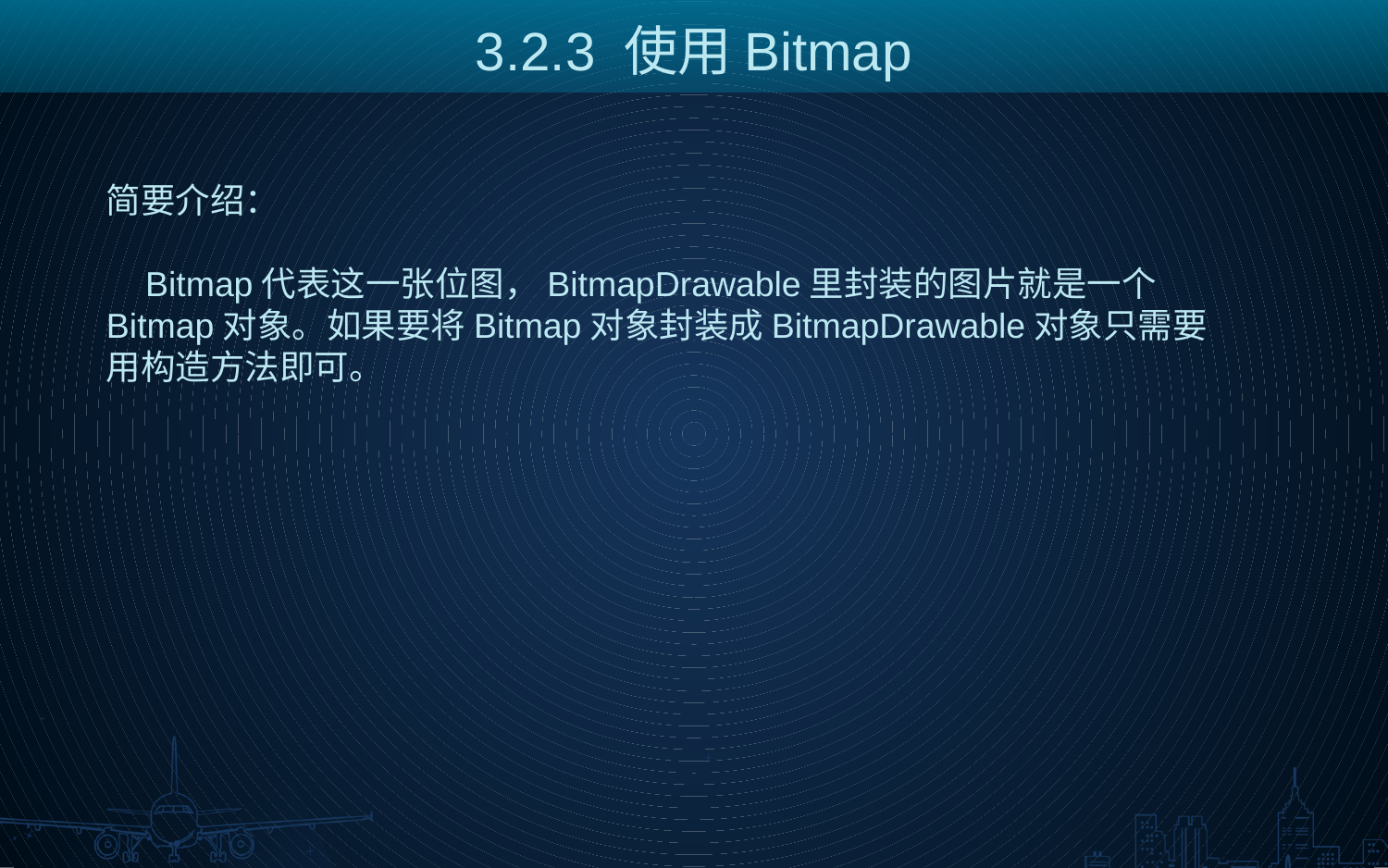

3.2.3 使用Bitmap
简要介绍：

    Bitmap代表这一张位图，BitmapDrawable里封装的图片就是一个Bitmap对象。如果要将Bitmap对象封装成BitmapDrawable对象只需要用构造方法即可。